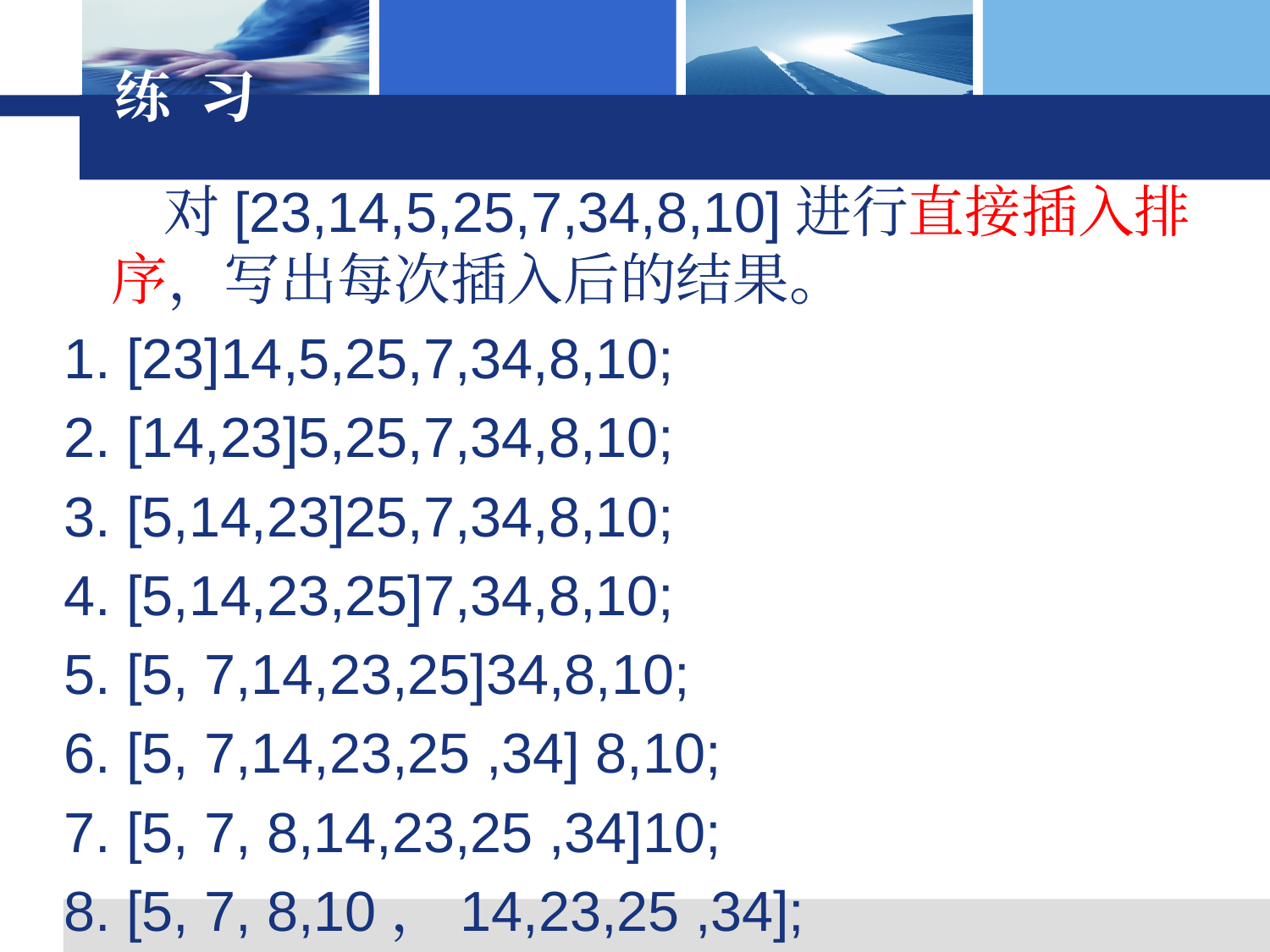

# 练  习
      对[23,14,5,25,7,34,8,10]进行直接插入排序，写出每次插入后的结果。
1. [23]14,5,25,7,34,8,10;
2. [14,23]5,25,7,34,8,10;
3. [5,14,23]25,7,34,8,10;
4. [5,14,23,25]7,34,8,10;
5. [5, 7,14,23,25]34,8,10;
6. [5, 7,14,23,25 ,34] 8,10;
7. [5, 7, 8,14,23,25 ,34]10;
8. [5, 7, 8,10，14,23,25 ,34];